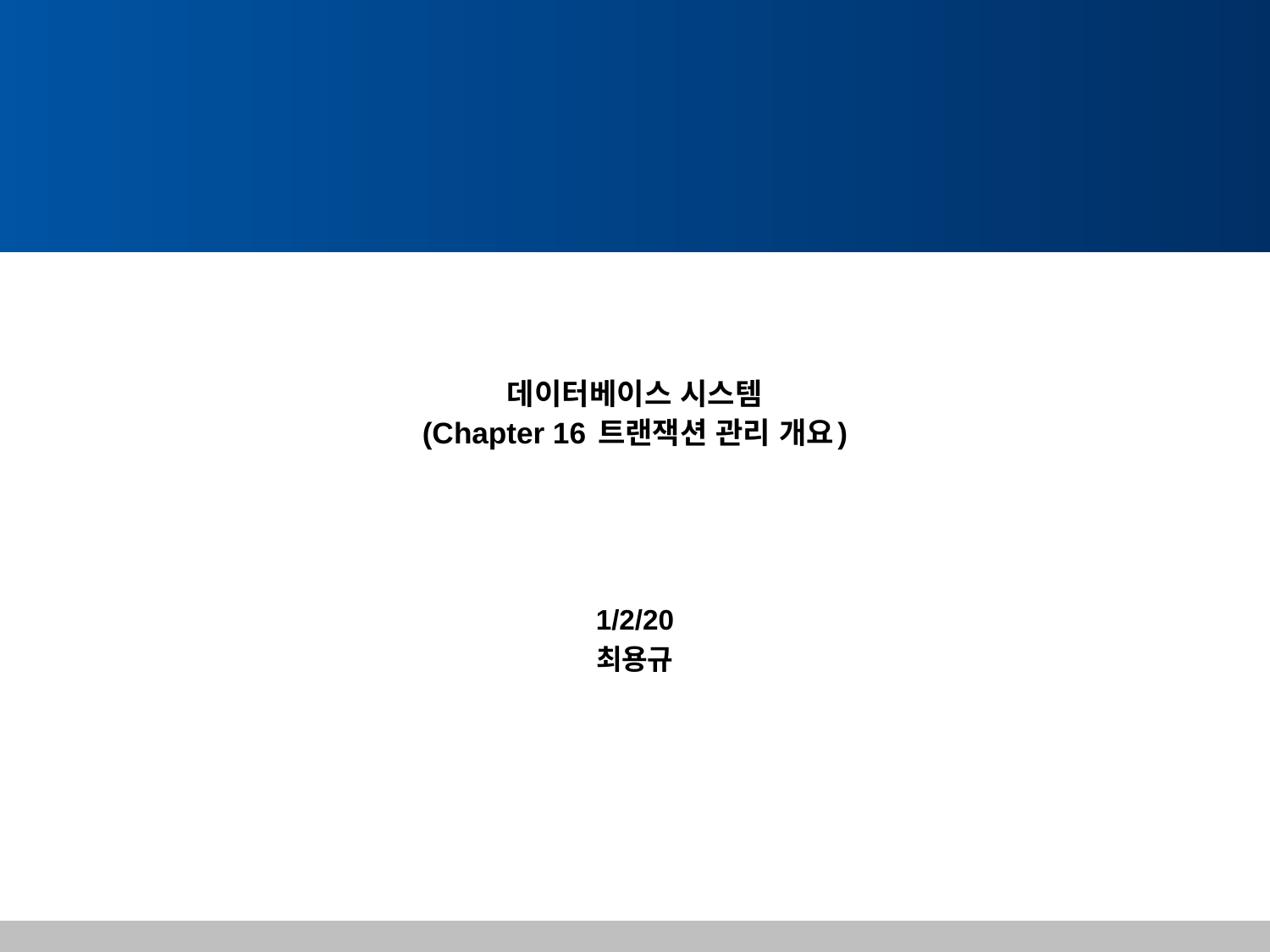

# 데이터베이스 시스템 (Chapter 16 트랜잭션 관리 개요)
1/2/20
최용규